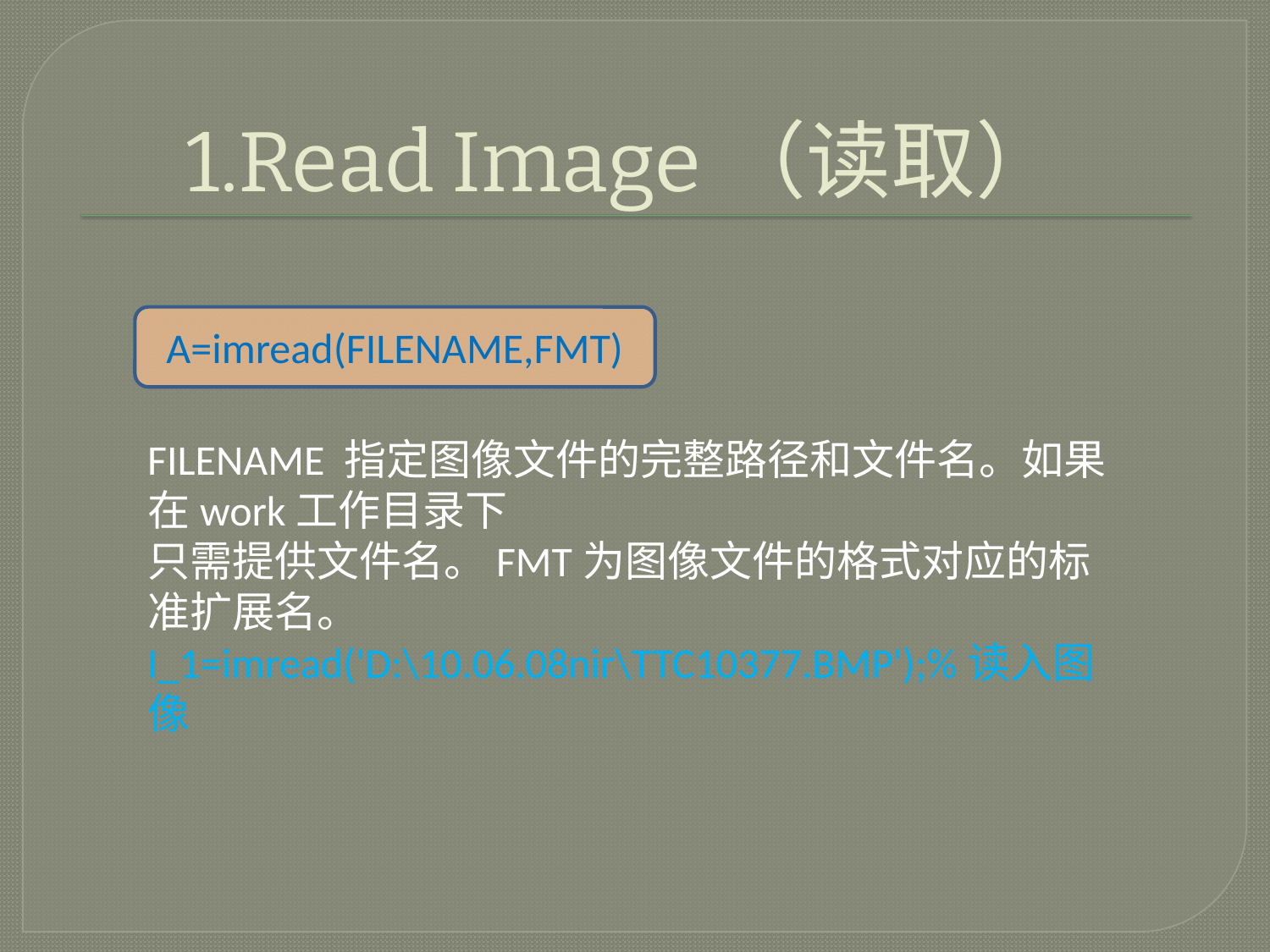

# 1.Read Image（读取）
A=imread(FILENAME,FMT)
FILENAME 指定图像文件的完整路径和文件名。如果在work工作目录下
只需提供文件名。FMT为图像文件的格式对应的标准扩展名。
I_1=imread('D:\10.06.08nir\TTC10377.BMP');%读入图像